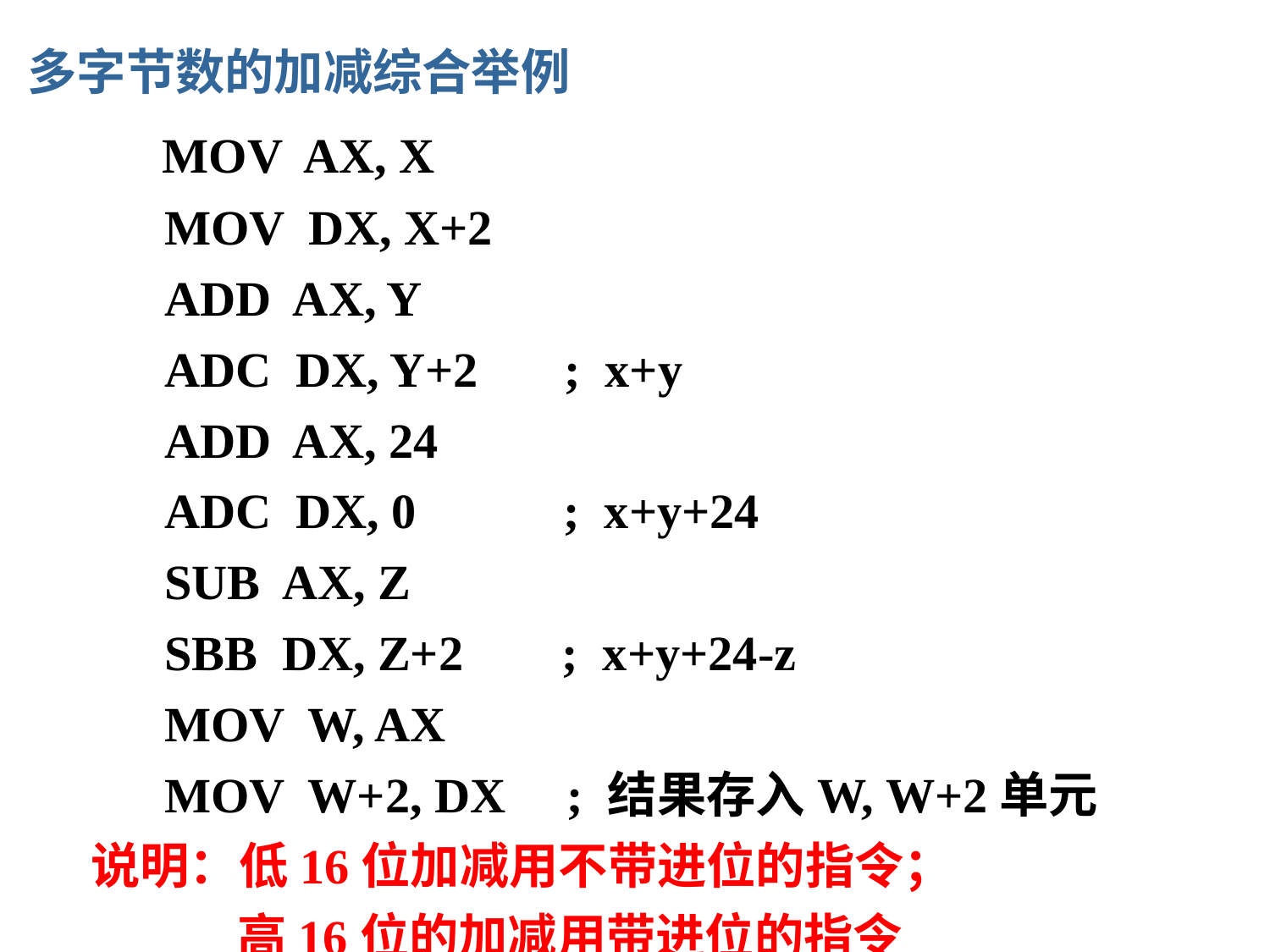

# 多字节数的加减综合举例
           MOV  AX, X
      MOV  DX, X+2
      ADD  AX, Y
      ADC  DX, Y+2       ;  x+y
      ADD  AX, 24
      ADC  DX, 0            ;  x+y+24
      SUB  AX, Z
      SBB  DX, Z+2        ;  x+y+24-z
      MOV  W, AX
      MOV  W+2, DX     ; 结果存入W, W+2单元
说明：低16位加减用不带进位的指令；
            高16位的加减用带进位的指令